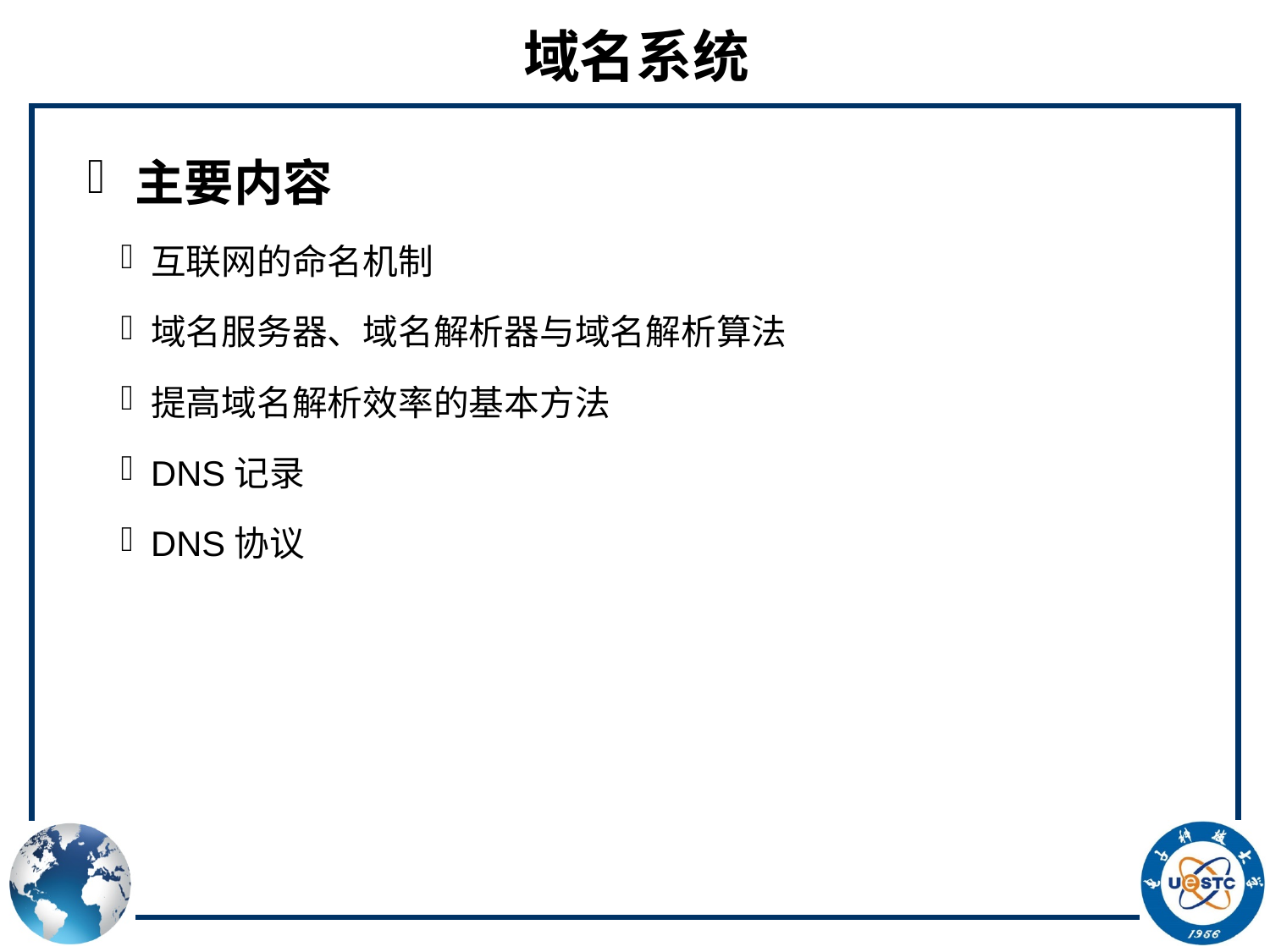

# 域名系统
主要内容
互联网的命名机制
域名服务器、域名解析器与域名解析算法
提高域名解析效率的基本方法
DNS记录
DNS协议